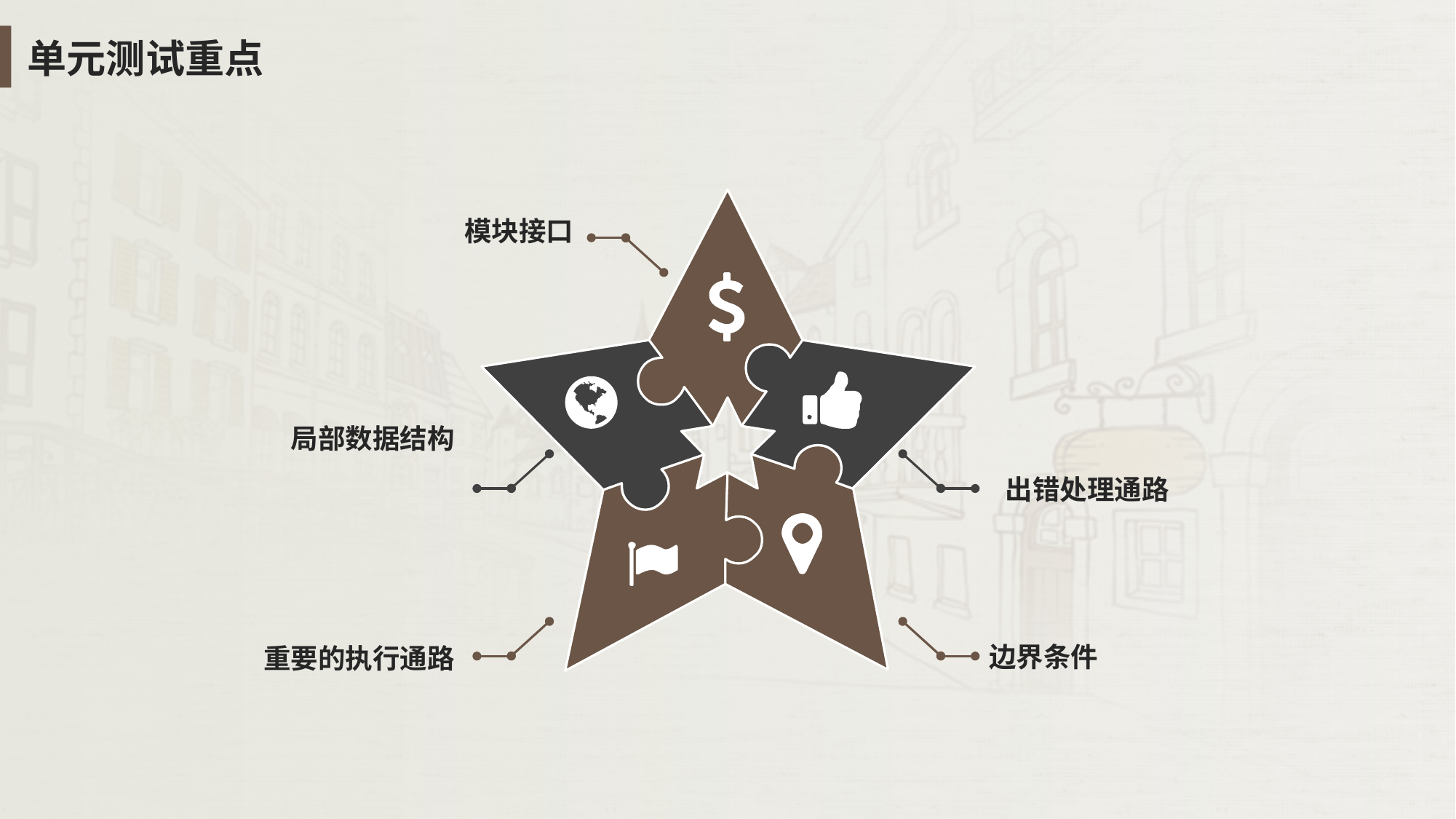

单元测试重点

模块接口

局部数据结构

出错处理通路

边界条件
重要的执行通路